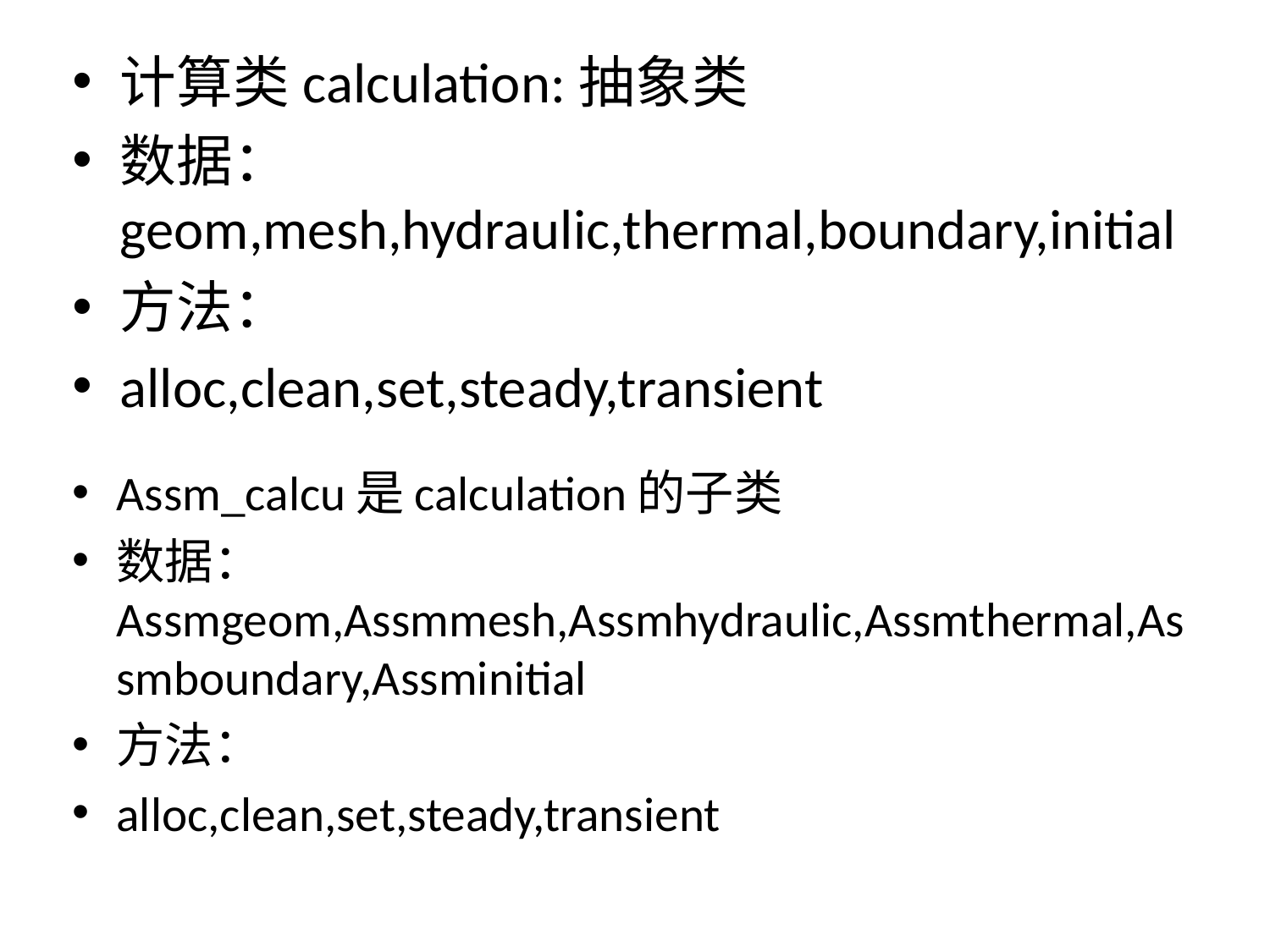

计算类calculation:抽象类
数据：geom,mesh,hydraulic,thermal,boundary,initial
方法：
alloc,clean,set,steady,transient
Assm_calcu是calculation的子类
数据：Assmgeom,Assmmesh,Assmhydraulic,Assmthermal,Assmboundary,Assminitial
方法：
alloc,clean,set,steady,transient